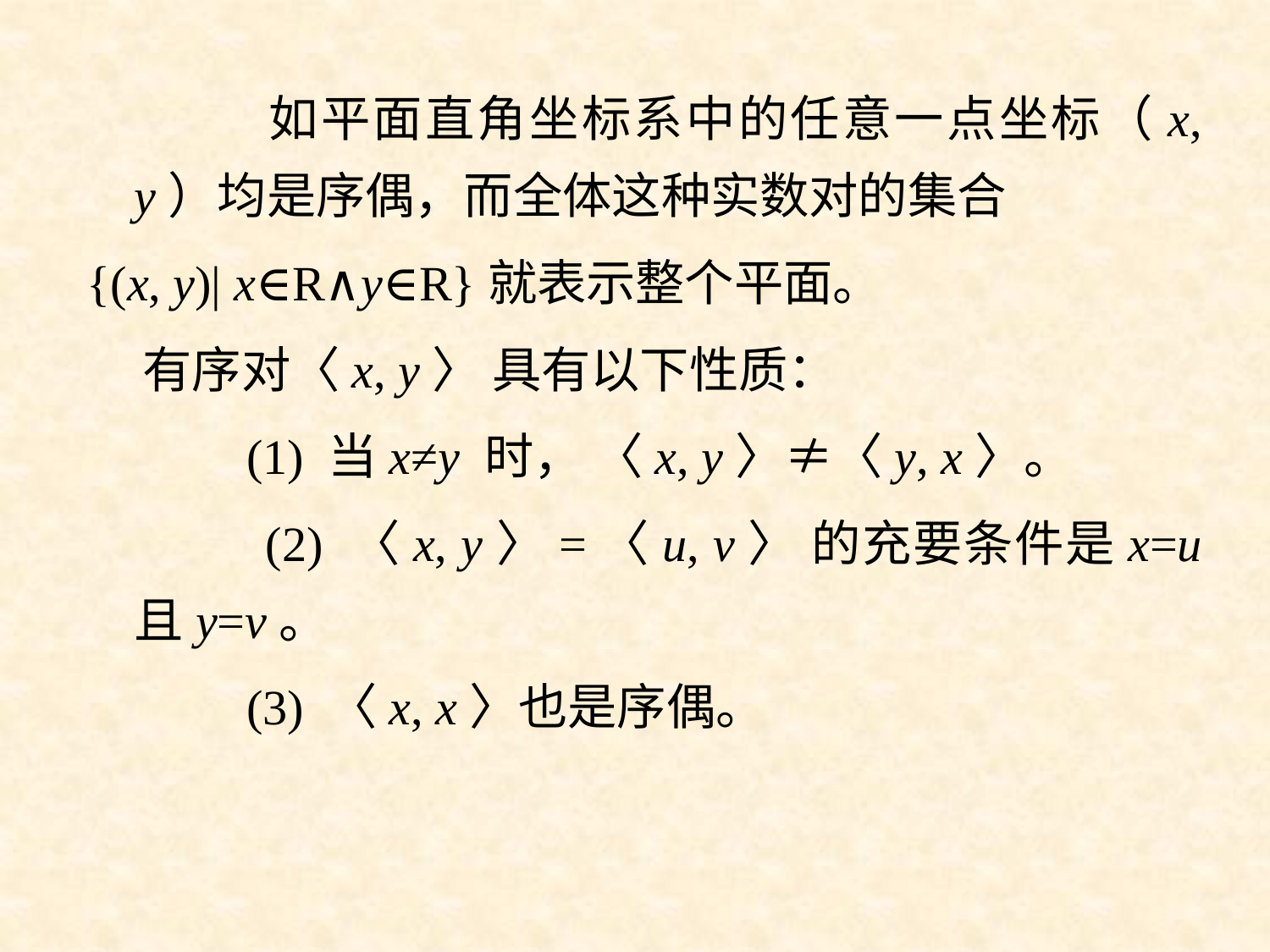

如平面直角坐标系中的任意一点坐标（x, y）均是序偶，而全体这种实数对的集合
{(x, y)| x∈R∧y∈R}就表示整个平面。
    有序对〈x, y〉 具有以下性质：
             (1) 当x≠y 时， 〈x, y〉≠〈y, x〉。
             (2) 〈x, y〉=〈u, v〉 的充要条件是x=u 且y=v。
             (3) 〈x, x〉也是序偶。